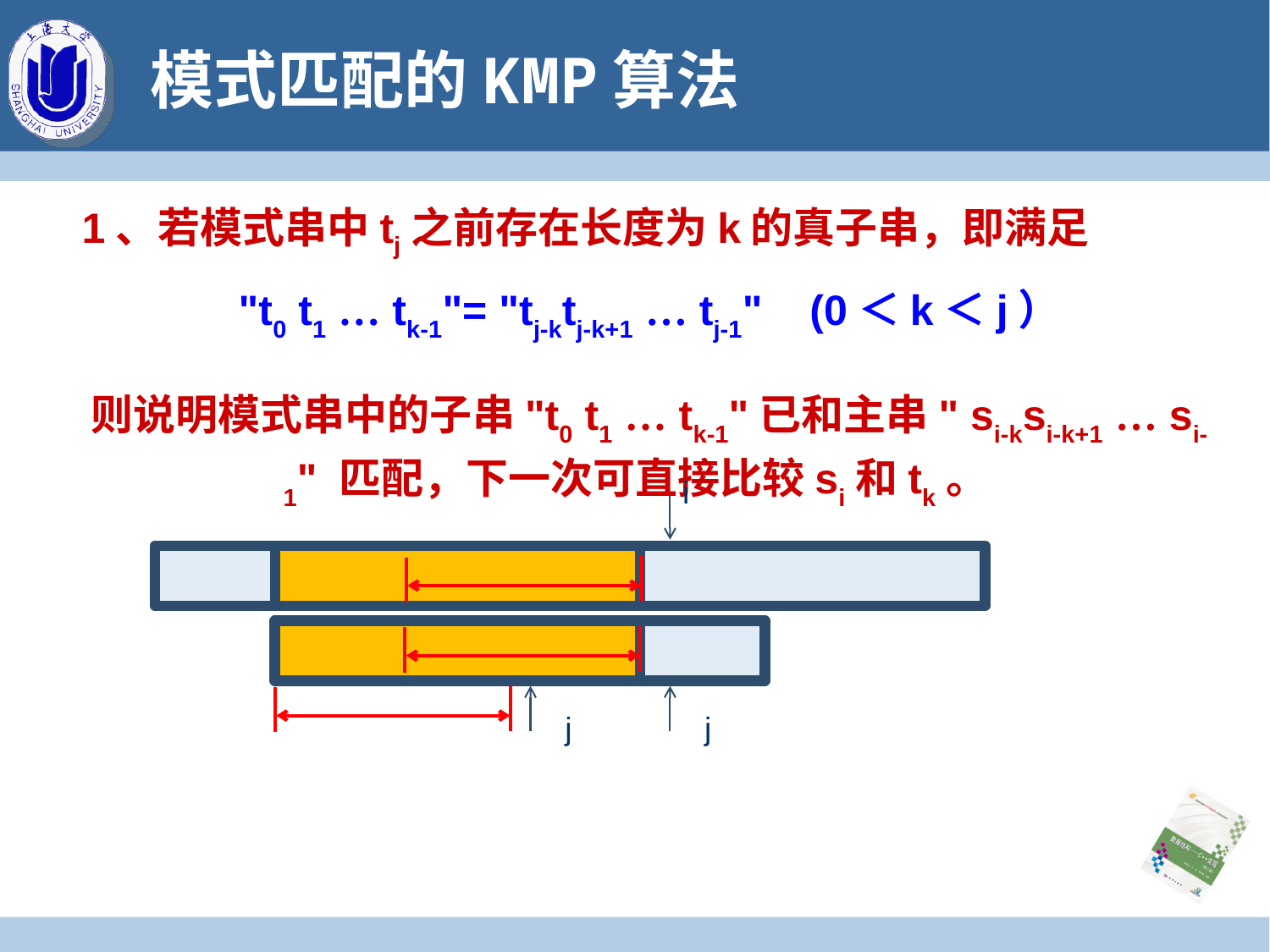

# 模式匹配的KMP算法
1、若模式串中tj之前存在长度为k的真子串，即满足
"t0 t1 … tk-1"= "tj-ktj-k+1 … tj-1"    (0＜k＜j）
则说明模式串中的子串"t0 t1 … tk-1"已和主串" si-ksi-k+1 … si-1" 匹配，下一次可直接比较si和tk。

i

j
j